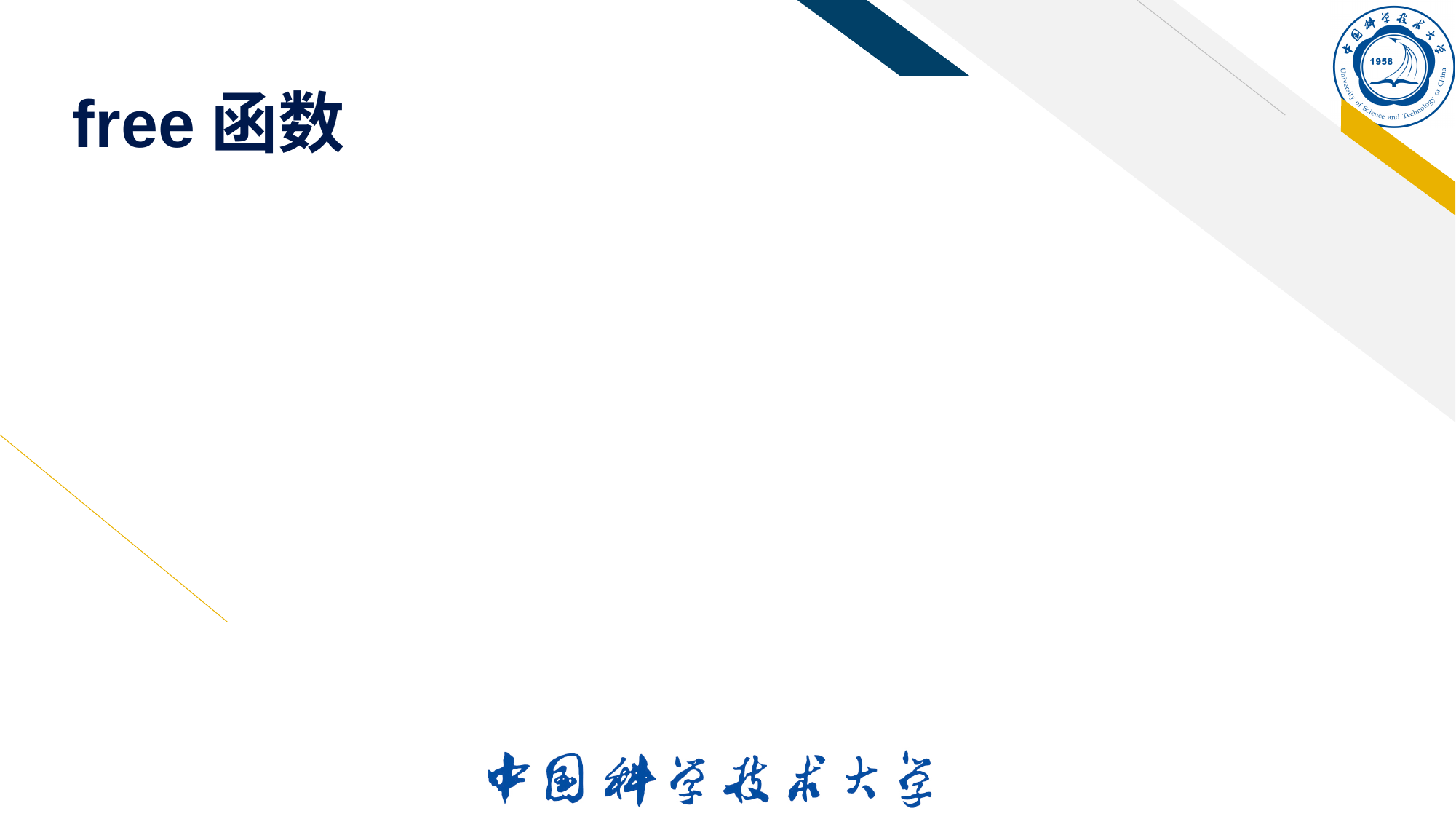

# free函数
void  free（void *p）；
释放p所指向的动态空间

		free（p）；//p指向已申请的动态内存